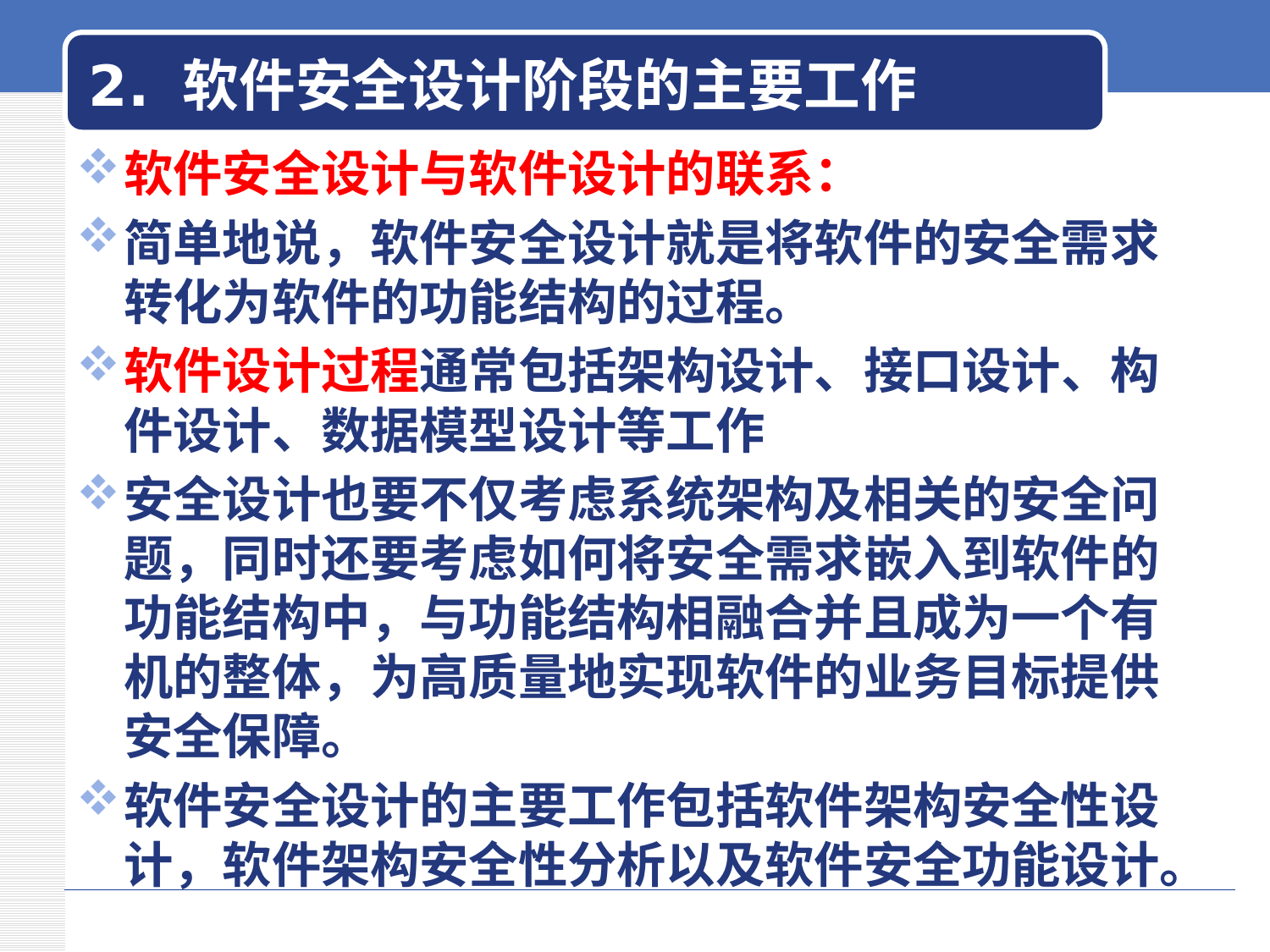

# 2. 软件安全设计阶段的主要工作
软件安全设计与软件设计的联系：
简单地说，软件安全设计就是将软件的安全需求转化为软件的功能结构的过程。
软件设计过程通常包括架构设计、接口设计、构件设计、数据模型设计等工作
安全设计也要不仅考虑系统架构及相关的安全问题，同时还要考虑如何将安全需求嵌入到软件的功能结构中，与功能结构相融合并且成为一个有机的整体，为高质量地实现软件的业务目标提供安全保障。
软件安全设计的主要工作包括软件架构安全性设计，软件架构安全性分析以及软件安全功能设计。